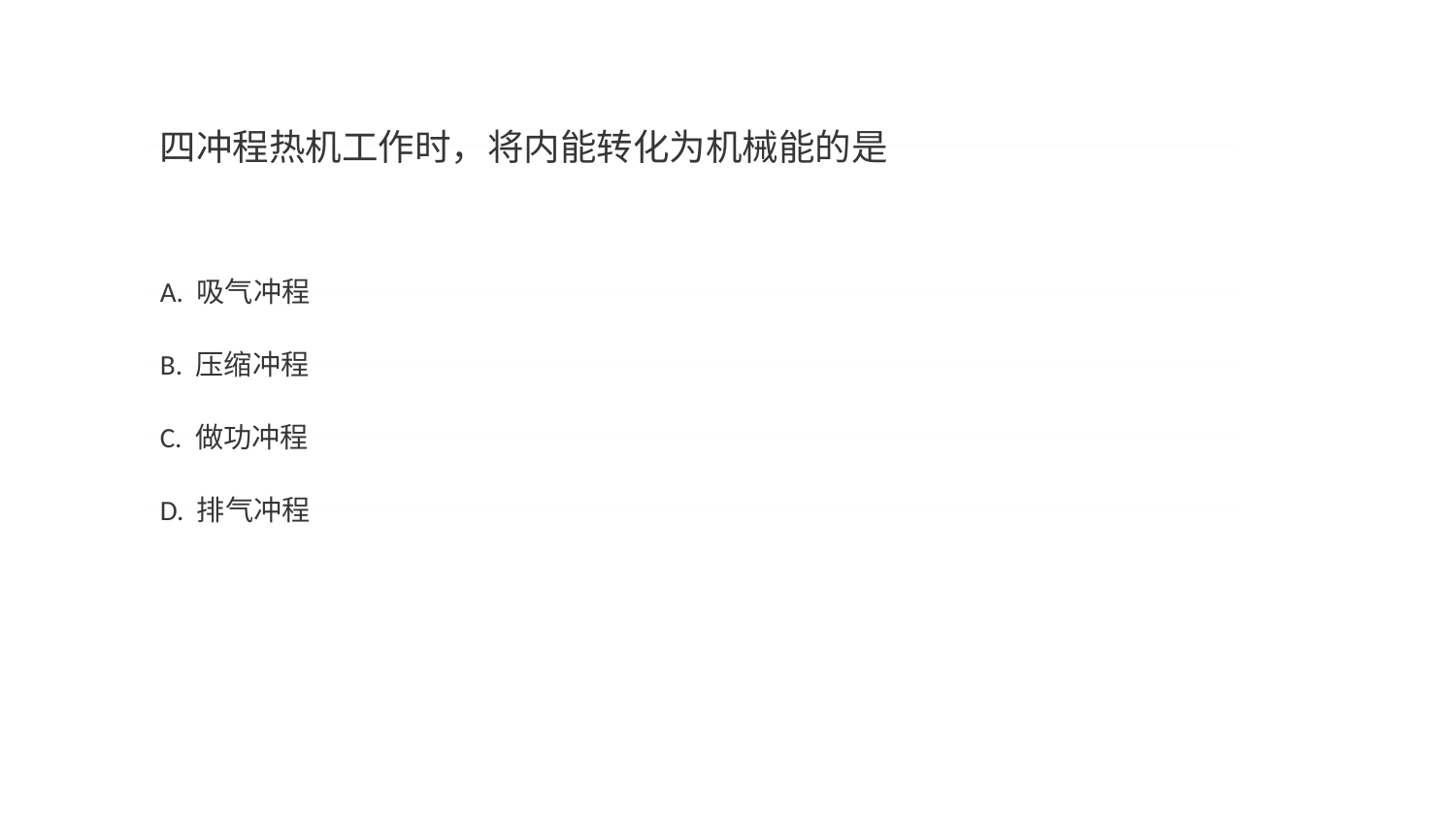

四冲程热机工作时，将内能转化为机械能的是
A. 吸气冲程
B. 压缩冲程
C. 做功冲程
D. 排气冲程